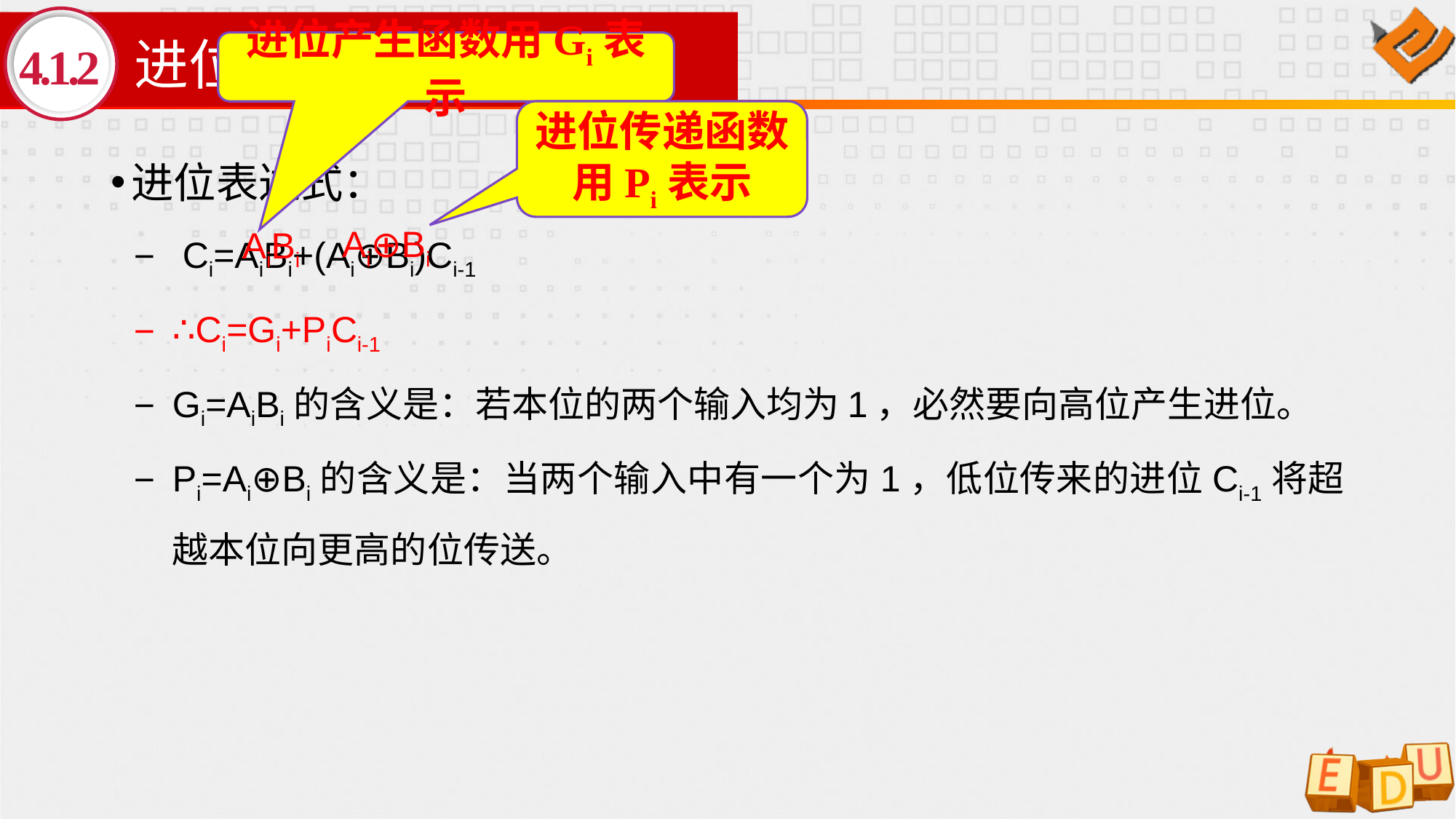

# 进位的产生和传递
进位产生函数用Gi表示
4.1.2
进位传递函数用Pi表示
进位表达式：
 Ci=AiBi+(Ai⊕Bi)Ci-1
∴Ci=Gi+PiCi-1
Gi=AiBi的含义是：若本位的两个输入均为1，必然要向高位产生进位。
Pi=Ai⊕Bi的含义是：当两个输入中有一个为1，低位传来的进位Ci-1将超越本位向更高的位传送。
Ai⊕Bi
AiBi